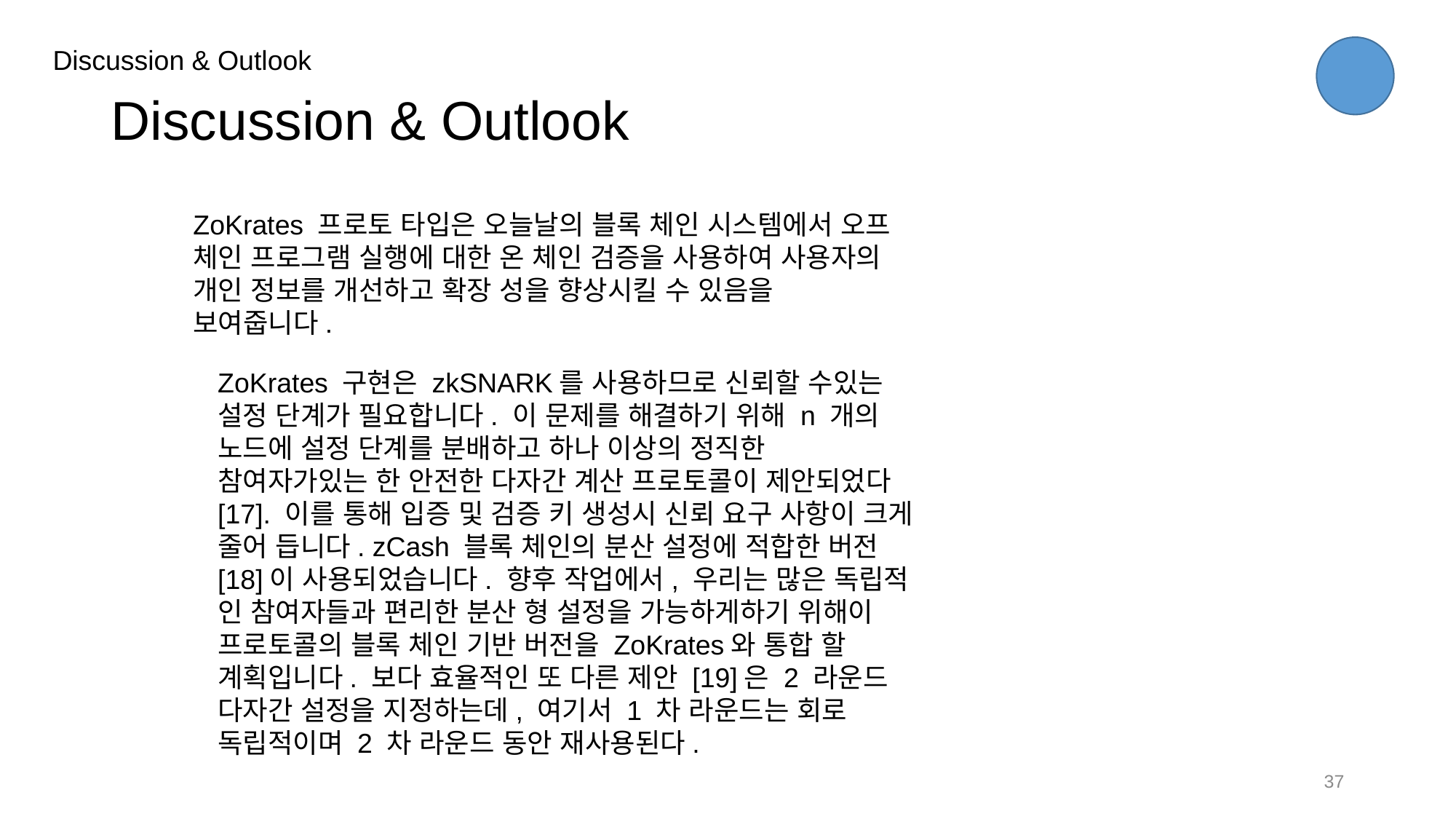

Discussion & Outlook

# Discussion & Outlook
ZoKrates 프로토 타입은 오늘날의 블록 체인 시스템에서 오프 체인 프로그램 실행에 대한 온 체인 검증을 사용하여 사용자의 개인 정보를 개선하고 확장 성을 향상시킬 수 있음을 보여줍니다.
ZoKrates 구현은 zkSNARK를 사용하므로 신뢰할 수있는 설정 단계가 필요합니다. 이 문제를 해결하기 위해 n 개의 노드에 설정 단계를 분배하고 하나 이상의 정직한 참여자가있는 한 안전한 다자간 계산 프로토콜이 제안되었다 [17]. 이를 통해 입증 및 검증 키 생성시 신뢰 요구 사항이 크게 줄어 듭니다. zCash 블록 체인의 분산 설정에 적합한 버전 [18]이 사용되었습니다. 향후 작업에서, 우리는 많은 독립적 인 참여자들과 편리한 분산 형 설정을 가능하게하기 위해이 프로토콜의 블록 체인 기반 버전을 ZoKrates와 통합 할 계획입니다. 보다 효율적인 또 다른 제안 [19]은 2 라운드 다자간 설정을 지정하는데, 여기서 1 차 라운드는 회로 독립적이며 2 차 라운드 동안 재사용된다.
37